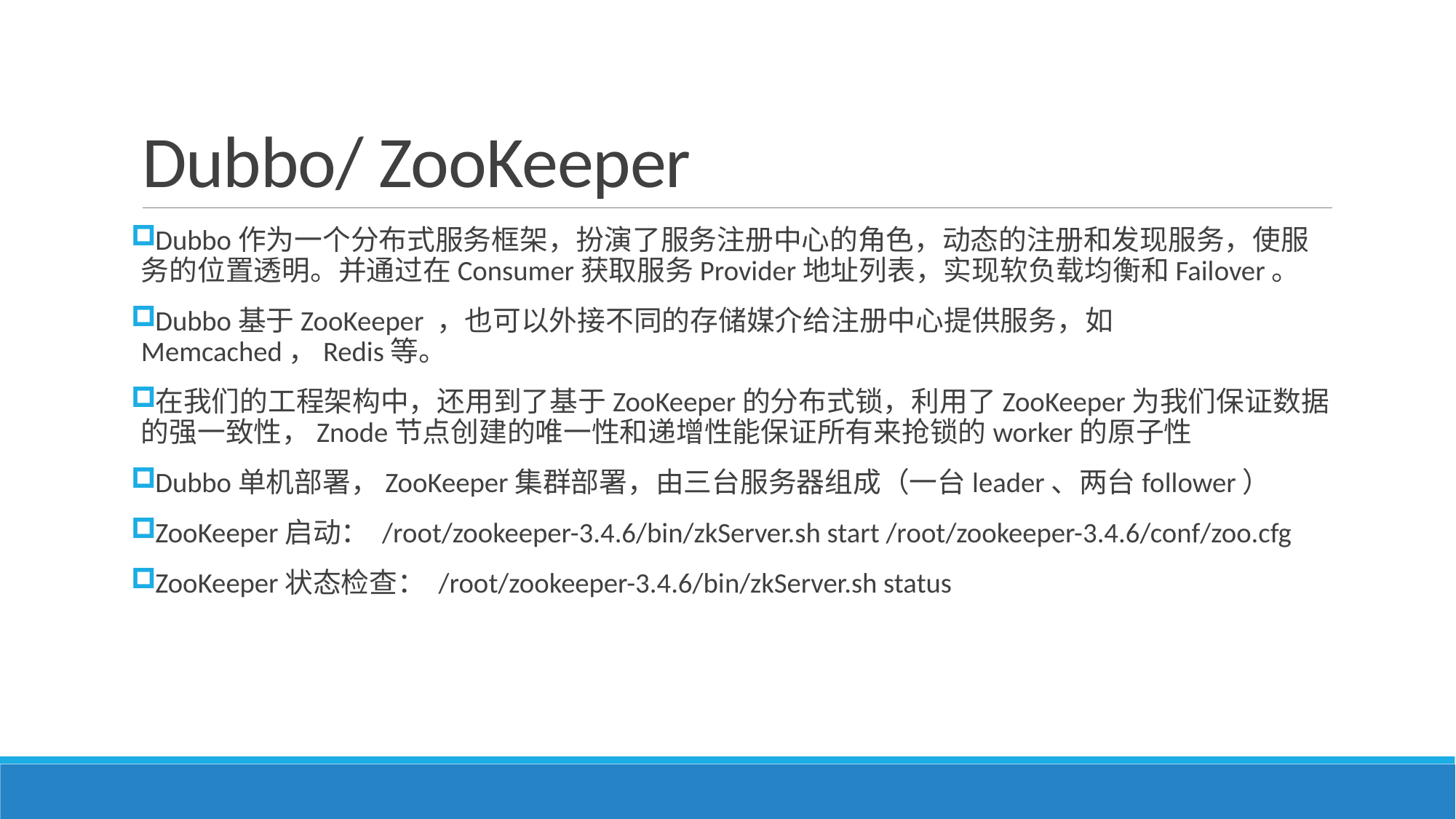

# Dubbo/ ZooKeeper
Dubbo作为一个分布式服务框架，扮演了服务注册中心的角色，动态的注册和发现服务，使服务的位置透明。并通过在Consumer获取服务Provider地址列表，实现软负载均衡和Failover。
Dubbo基于ZooKeeper ，也可以外接不同的存储媒介给注册中心提供服务，如Memcached，Redis等。
在我们的工程架构中，还用到了基于ZooKeeper的分布式锁，利用了ZooKeeper为我们保证数据的强一致性，Znode节点创建的唯一性和递增性能保证所有来抢锁的worker的原子性
Dubbo单机部署，ZooKeeper集群部署，由三台服务器组成（一台leader、两台follower）
ZooKeeper启动： /root/zookeeper-3.4.6/bin/zkServer.sh start /root/zookeeper-3.4.6/conf/zoo.cfg
ZooKeeper状态检查： /root/zookeeper-3.4.6/bin/zkServer.sh status